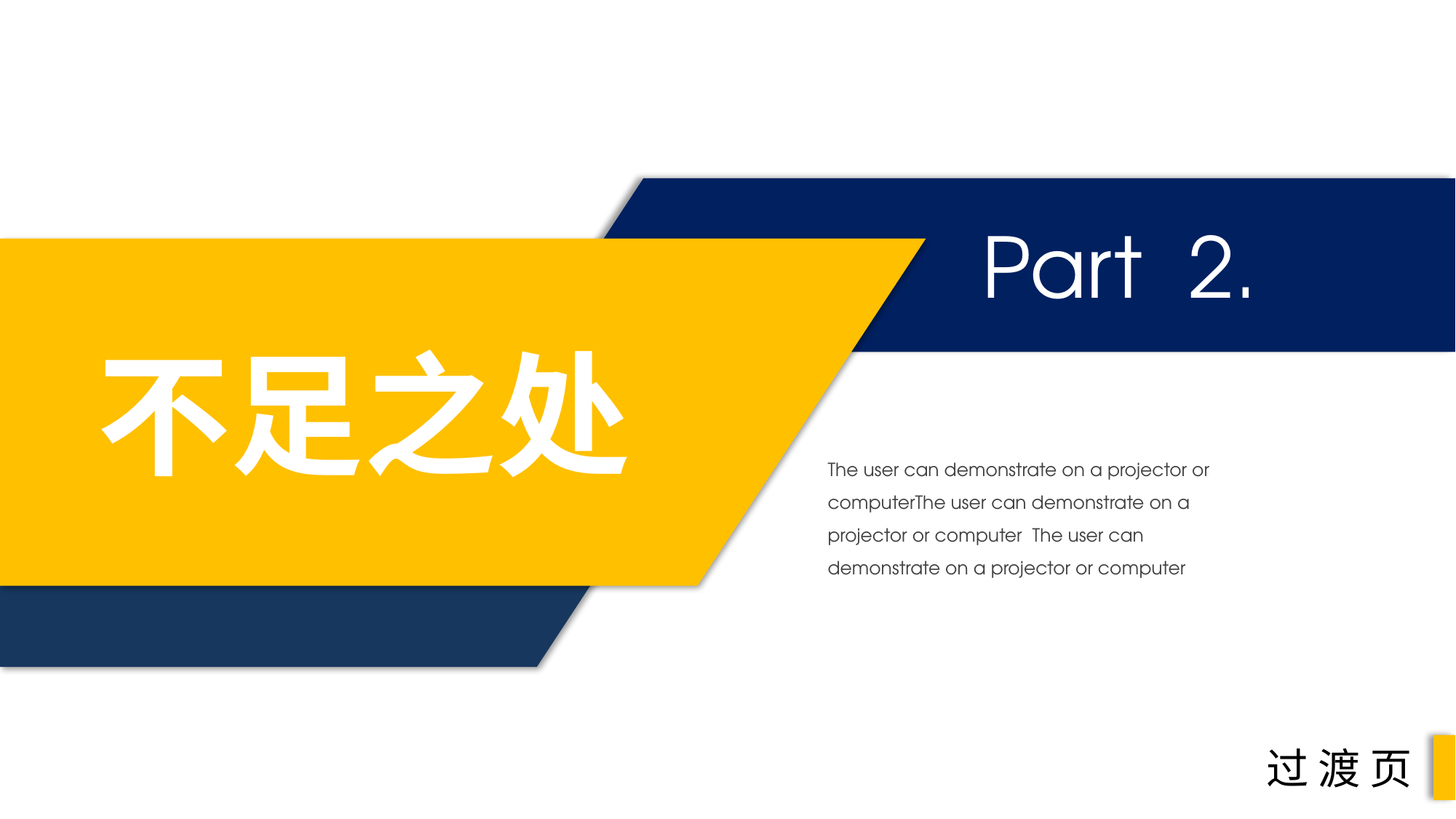

Part  2.

不足之处
The user can demonstrate on a projector or computerThe user can demonstrate on a projector or computer  The user can demonstrate on a projector or computer

过 渡 页